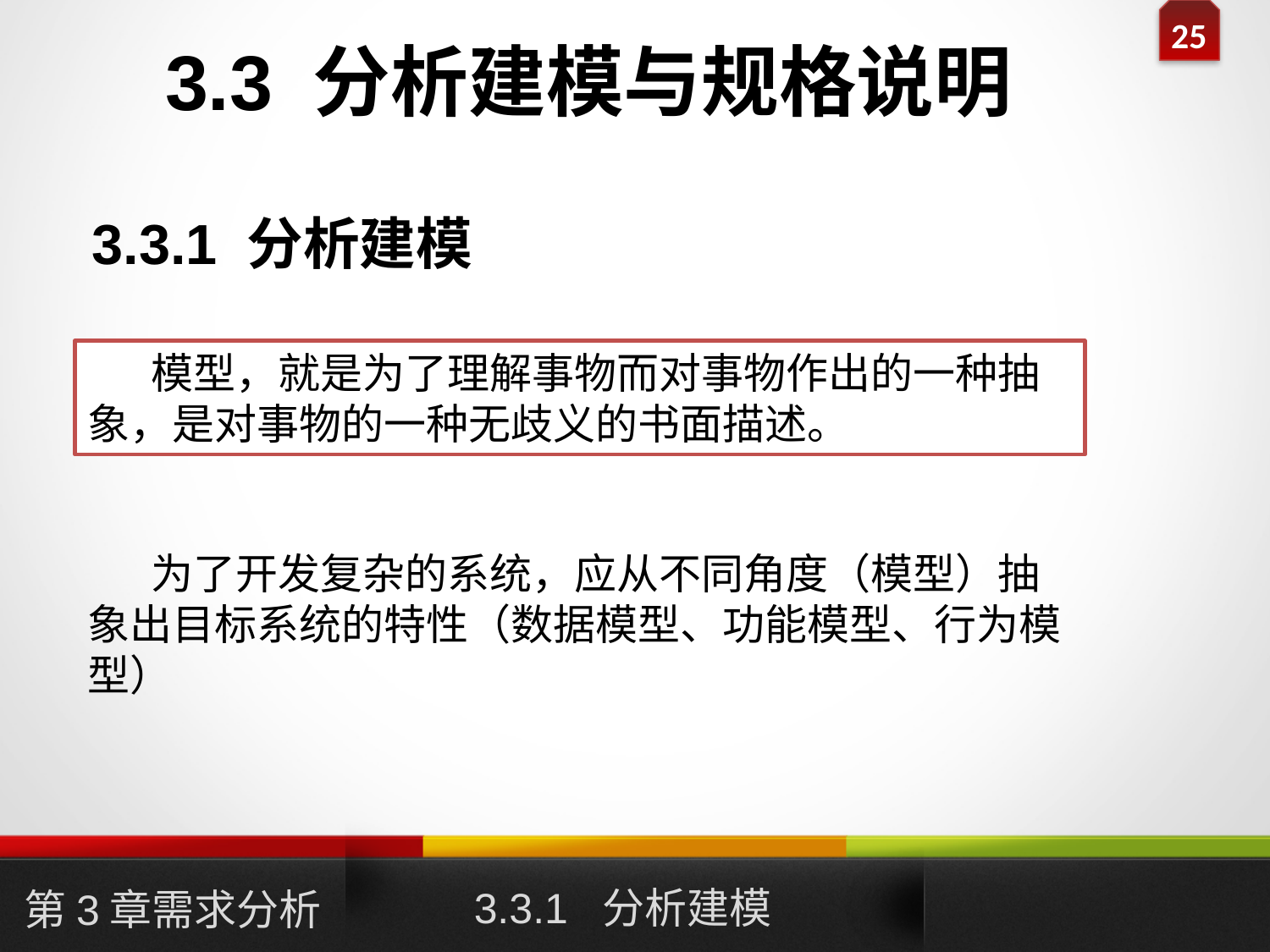

# 3.3 分析建模与规格说明
3.3.1 分析建模
模型，就是为了理解事物而对事物作出的一种抽象，是对事物的一种无歧义的书面描述。
为了开发复杂的系统，应从不同角度（模型）抽象出目标系统的特性（数据模型、功能模型、行为模型）
3.3.1  分析建模
第3章需求分析